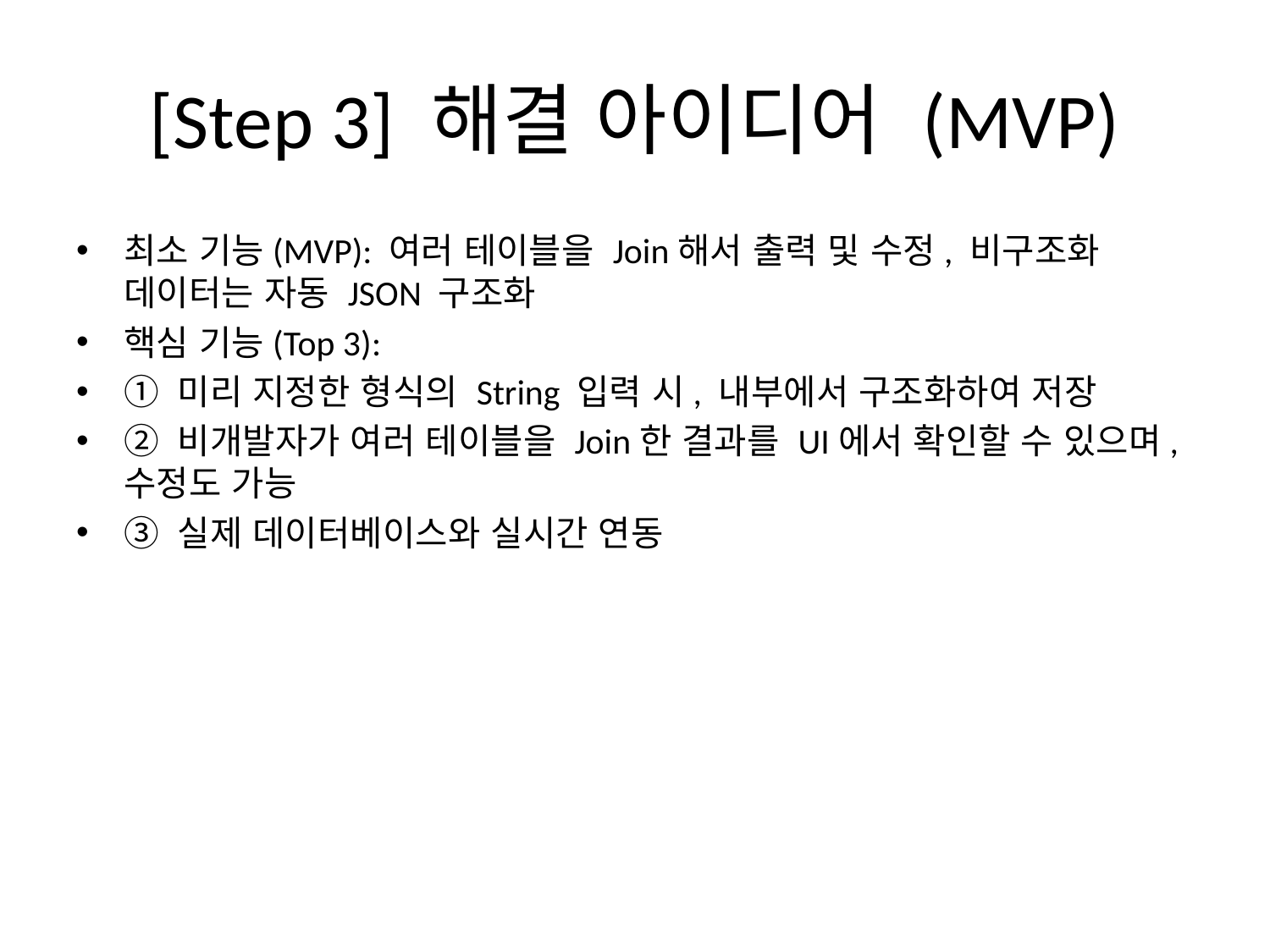

# [Step 3] 해결 아이디어 (MVP)
최소 기능(MVP): 여러 테이블을 Join해서 출력 및 수정, 비구조화 데이터는 자동 JSON 구조화
핵심 기능(Top 3):
① 미리 지정한 형식의 String 입력 시, 내부에서 구조화하여 저장
② 비개발자가 여러 테이블을 Join한 결과를 UI에서 확인할 수 있으며, 수정도 가능
③ 실제 데이터베이스와 실시간 연동